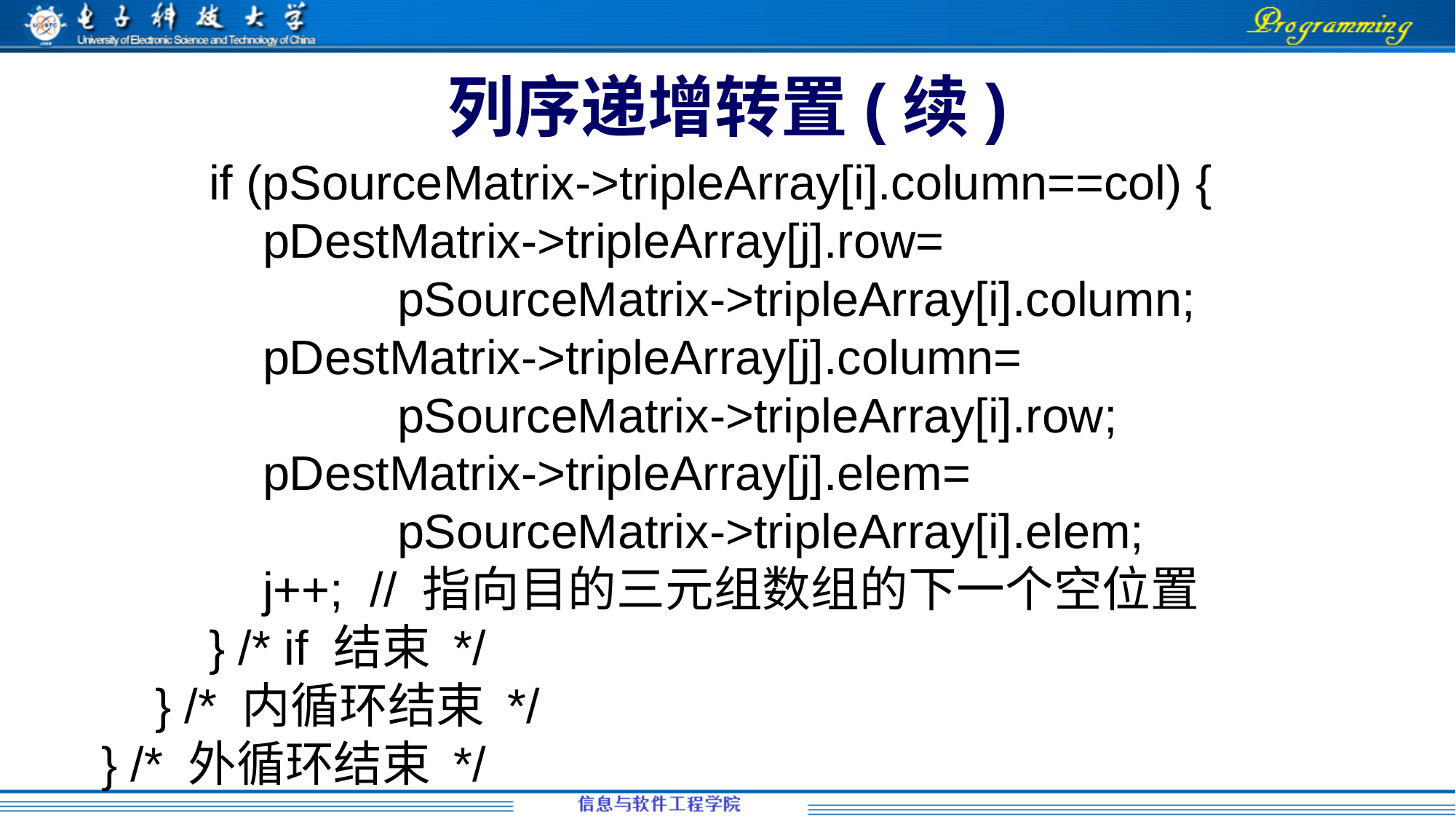

# 列序递增转置(续)
            if (pSourceMatrix->tripleArray[i].column==col) {
                pDestMatrix->tripleArray[j].row=
                          pSourceMatrix->tripleArray[i].column;
                pDestMatrix->tripleArray[j].column=
                          pSourceMatrix->tripleArray[i].row;
                pDestMatrix->tripleArray[j].elem=
                          pSourceMatrix->tripleArray[i].elem;
                j++;  // 指向目的三元组数组的下一个空位置
            } /* if 结束 */
        } /* 内循环结束 */
    } /* 外循环结束 */